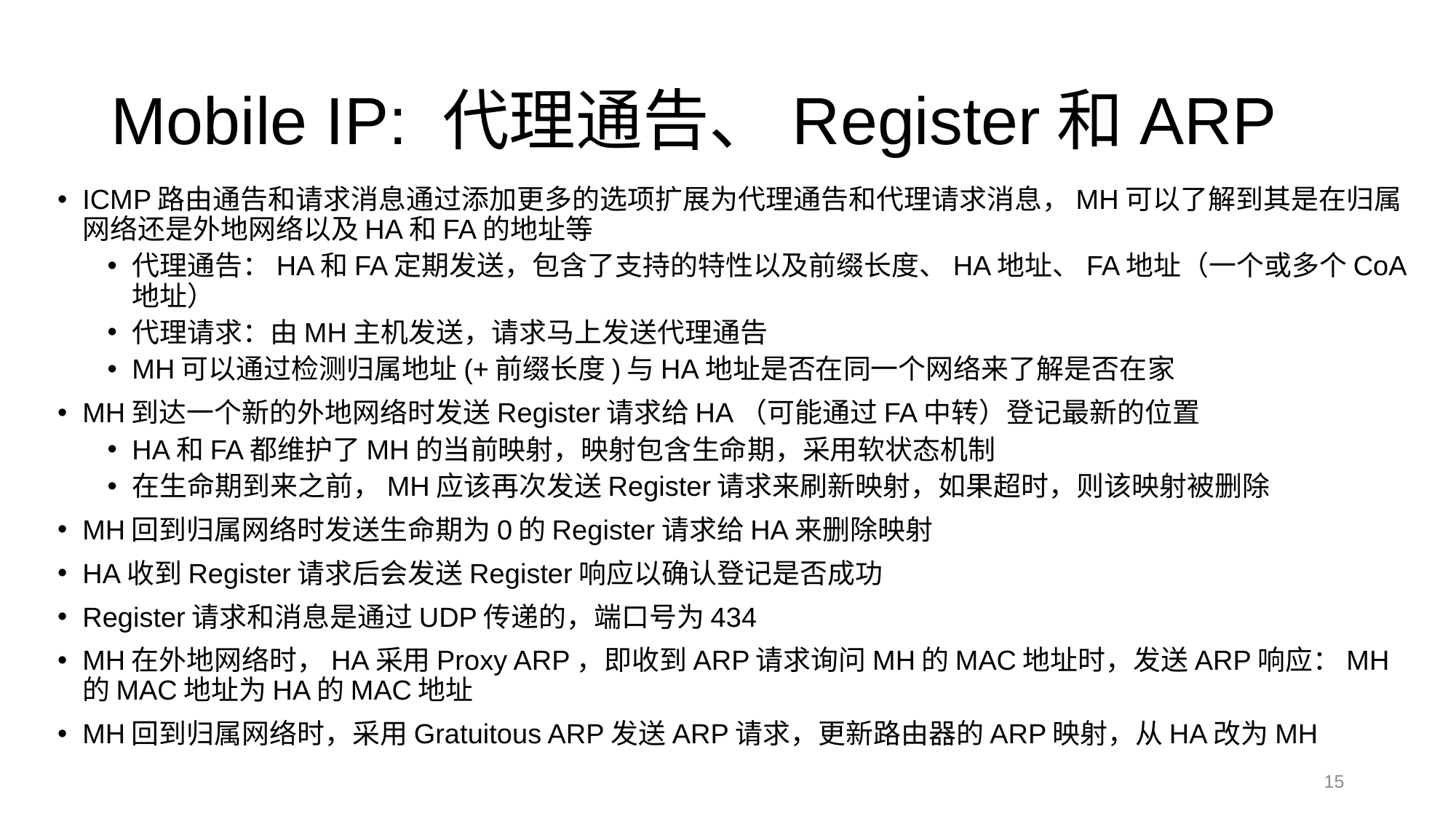

# Mobile IP: 代理通告、Register和ARP
ICMP路由通告和请求消息通过添加更多的选项扩展为代理通告和代理请求消息，MH可以了解到其是在归属网络还是外地网络以及HA和FA的地址等
代理通告：HA和FA定期发送，包含了支持的特性以及前缀长度、HA地址、FA地址（一个或多个CoA地址）
代理请求：由MH主机发送，请求马上发送代理通告
MH可以通过检测归属地址(+前缀长度)与HA地址是否在同一个网络来了解是否在家
MH到达一个新的外地网络时发送Register请求给HA（可能通过FA中转）登记最新的位置
HA和FA都维护了MH的当前映射，映射包含生命期，采用软状态机制
在生命期到来之前，MH应该再次发送Register请求来刷新映射，如果超时，则该映射被删除
MH回到归属网络时发送生命期为0的Register请求给HA来删除映射
HA收到Register请求后会发送Register响应以确认登记是否成功
Register请求和消息是通过UDP传递的，端口号为434
MH在外地网络时，HA采用Proxy ARP，即收到ARP请求询问MH的MAC地址时，发送ARP响应：MH的MAC地址为HA的MAC地址
MH回到归属网络时，采用Gratuitous ARP发送ARP请求，更新路由器的ARP映射，从HA改为MH

15